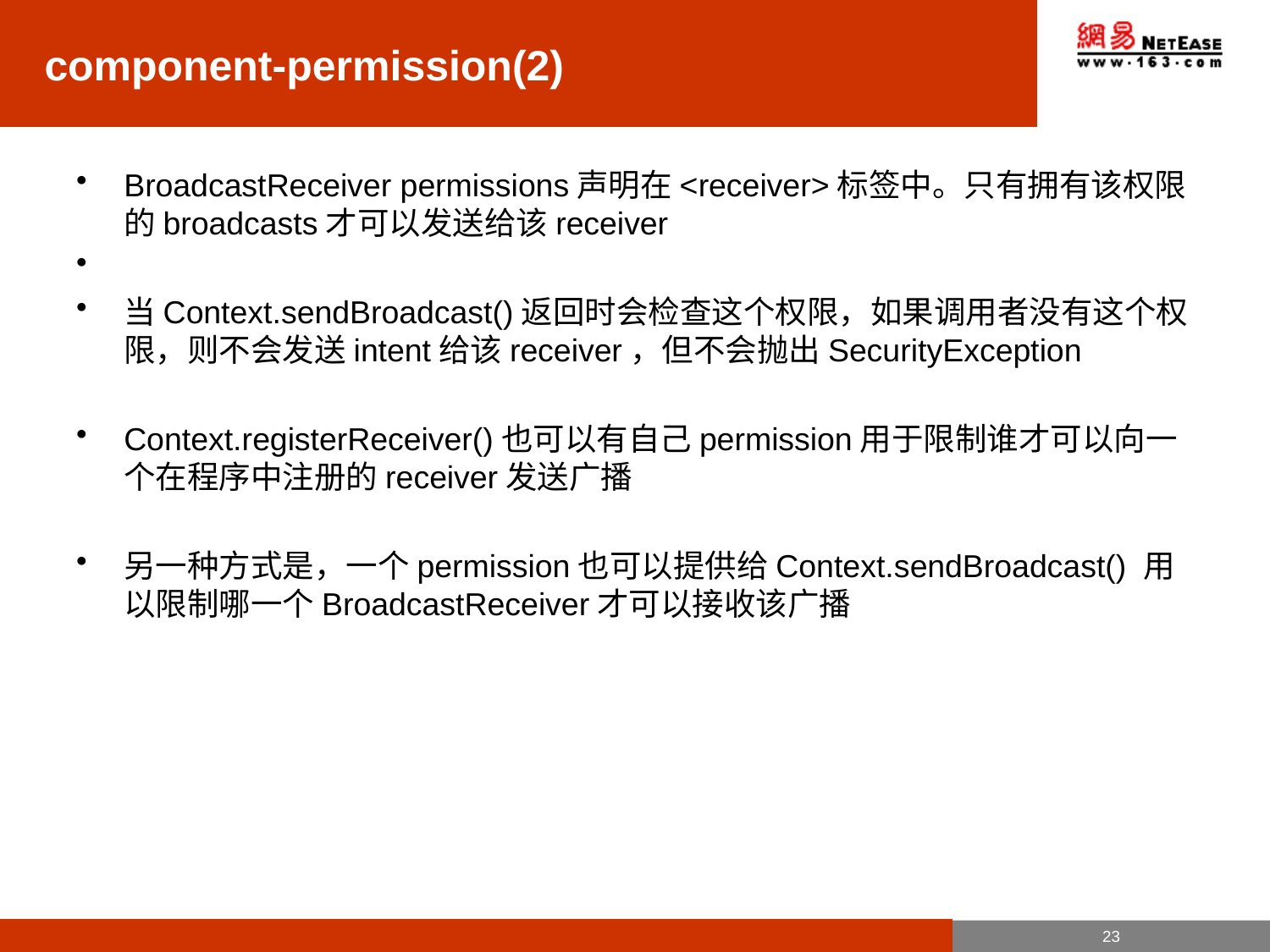

# component-permission(2)
BroadcastReceiver permissions声明在<receiver>标签中。只有拥有该权限的broadcasts才可以发送给该receiver

当Context.sendBroadcast()返回时会检查这个权限，如果调用者没有这个权限，则不会发送intent给该receiver，但不会抛出SecurityException

Context.registerReceiver()也可以有自己permission用于限制谁才可以向一个在程序中注册的receiver发送广播

另一种方式是，一个permission也可以提供给Context.sendBroadcast() 用以限制哪一个BroadcastReceiver才可以接收该广播

23